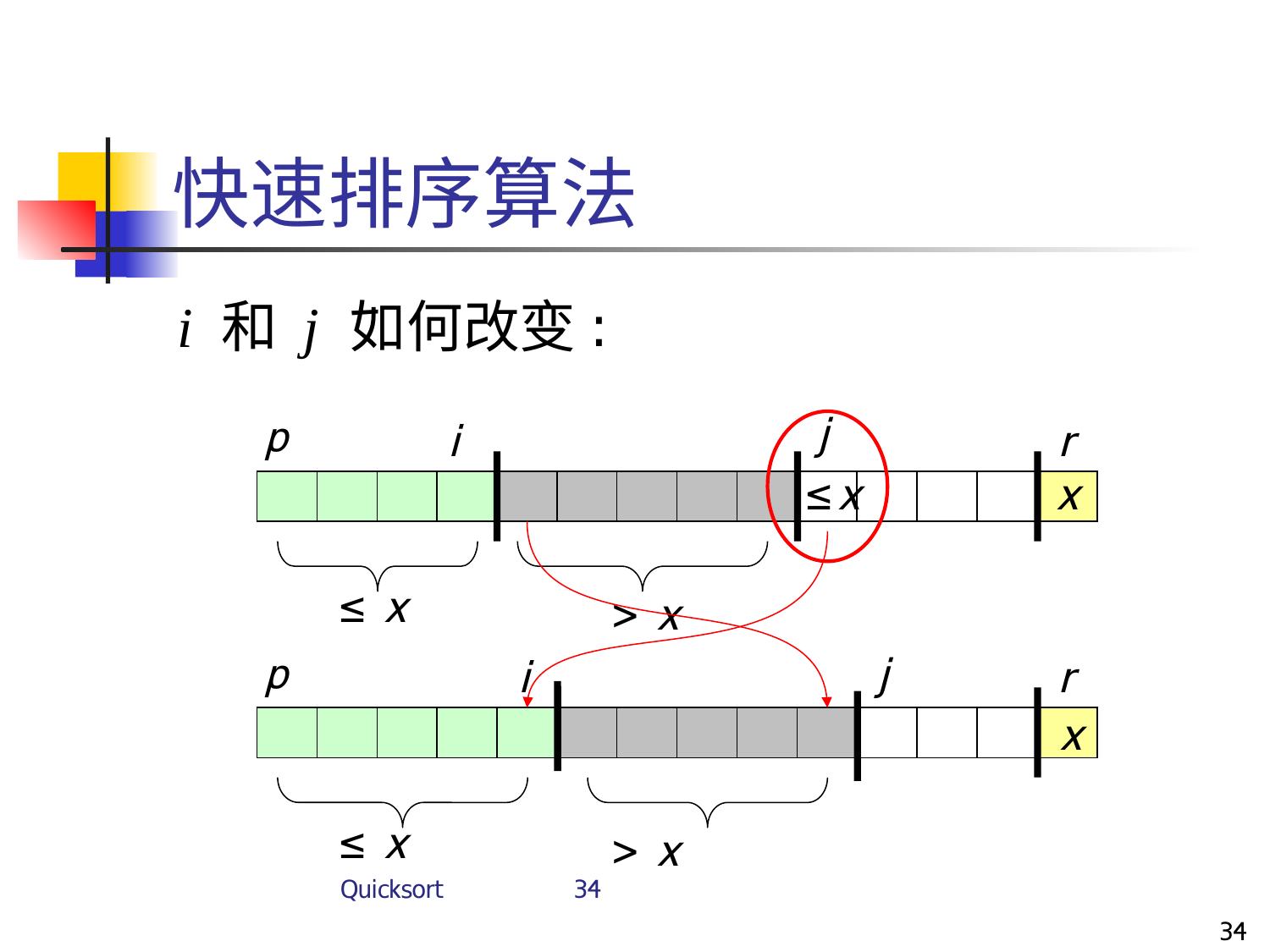

快速排序算法

i 和 j 如何改变:

j
p
i
r

≤x
x

≤ x
> x
p
j
i
r

x

≤ x
> x
Quicksort
34
34